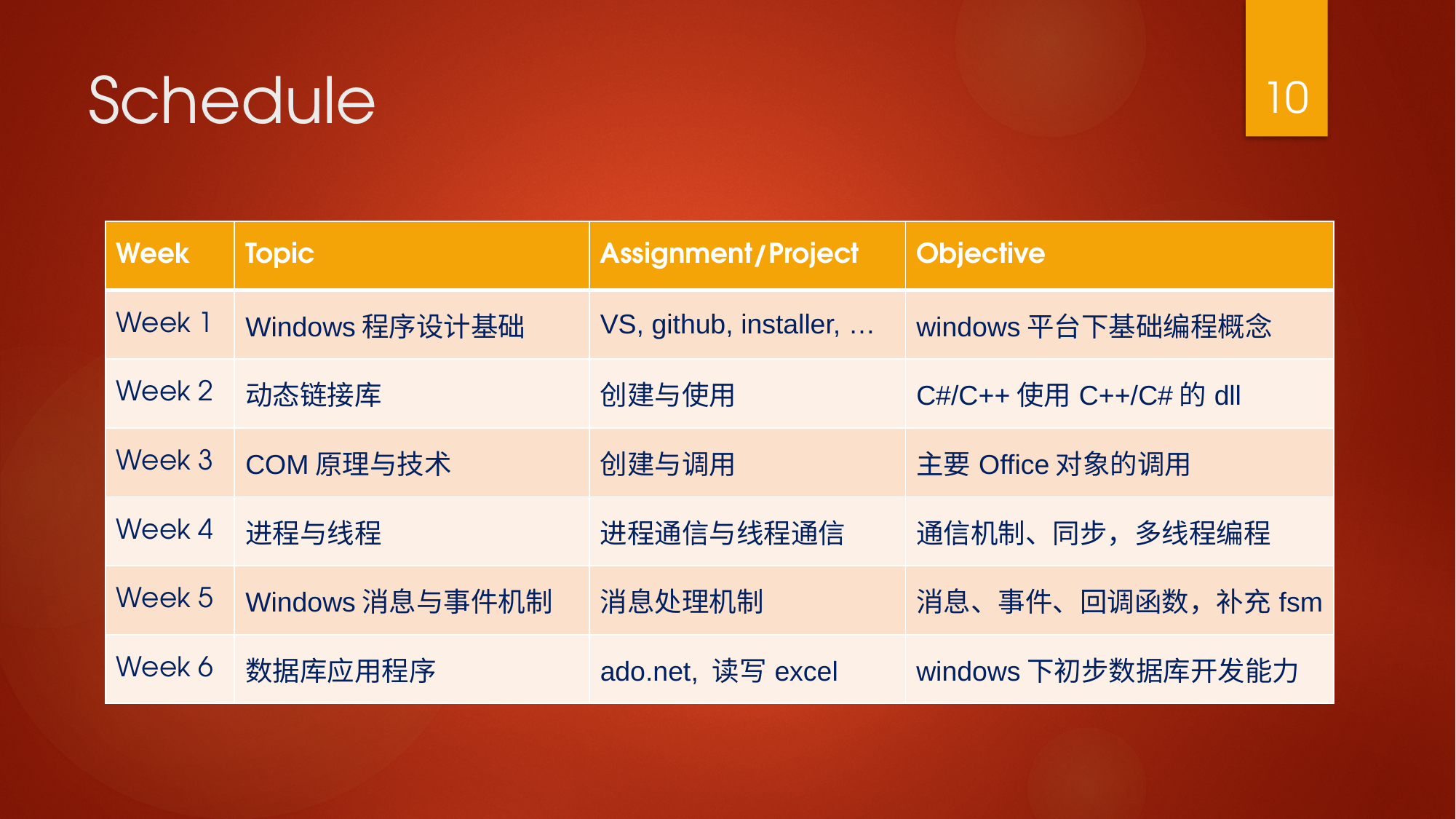

10
# Schedule
| Week | Topic | Assignment/Project | Objective |
| --- | --- | --- | --- |
| Week 1 | Windows程序设计基础 | VS, github, installer, … | windows平台下基础编程概念 |
| Week 2 | 动态链接库 | 创建与使用 | C#/C++使用C++/C#的dll |
| Week 3 | COM原理与技术 | 创建与调用 | 主要Office对象的调用 |
| Week 4 | 进程与线程 | 进程通信与线程通信 | 通信机制、同步，多线程编程 |
| Week 5 | Windows消息与事件机制 | 消息处理机制 | 消息、事件、回调函数，补充fsm |
| Week 6 | 数据库应用程序 | ado.net, 读写excel | windows下初步数据库开发能力 |